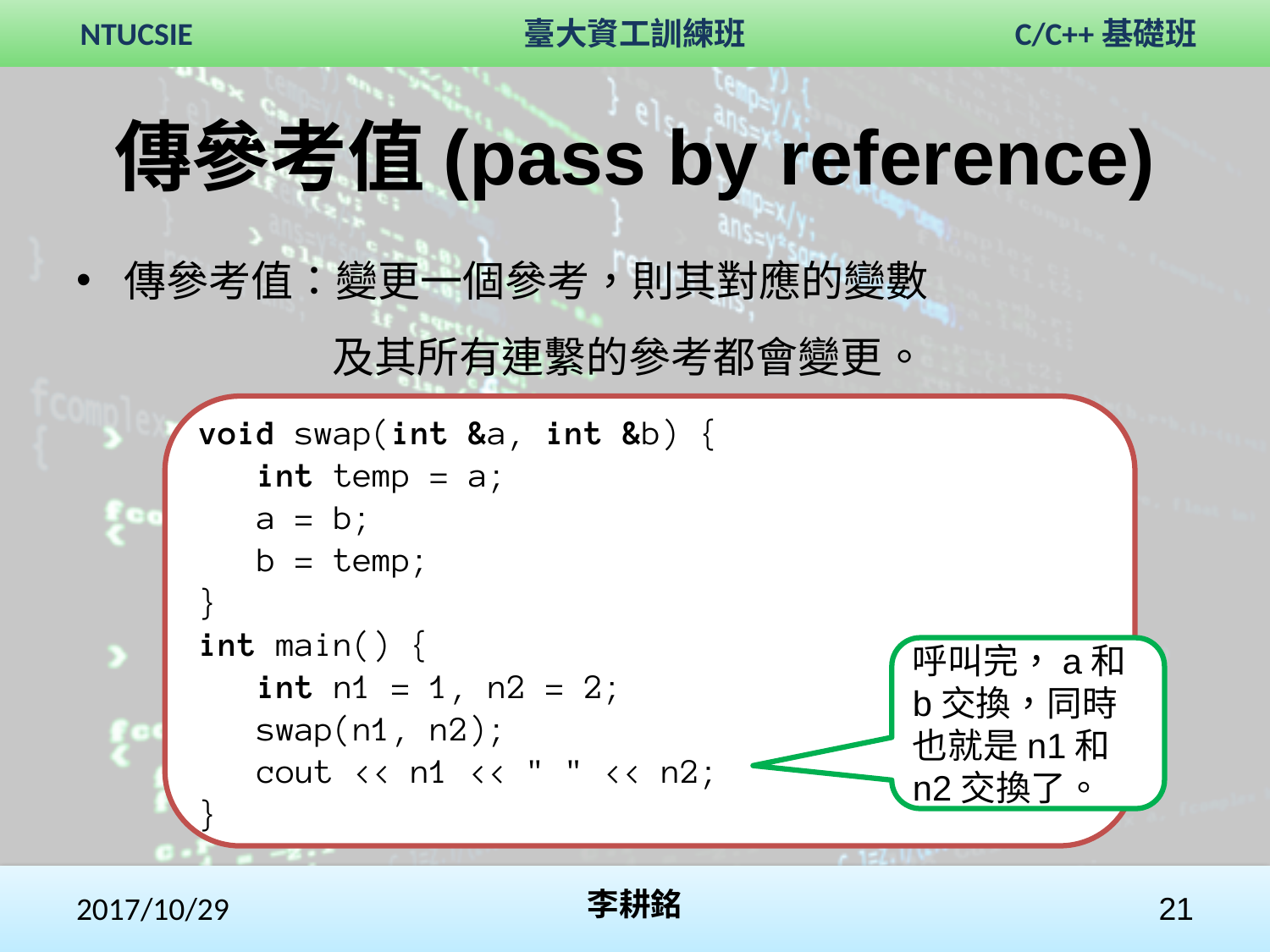

# 傳參考值(pass by reference)
傳參考值：變更一個參考，則其對應的變數
                      及其所有連繫的參考都會變更。
void swap(int &a, int &b) {
   int temp = a;
   a = b;
   b = temp;
}
int main() {
   int n1 = 1, n2 = 2;
   swap(n1, n2);
   cout << n1 << " " << n2;
}
呼叫完，a和b交換，同時也就是n1和n2交換了。
2017/10/29
李耕銘
21